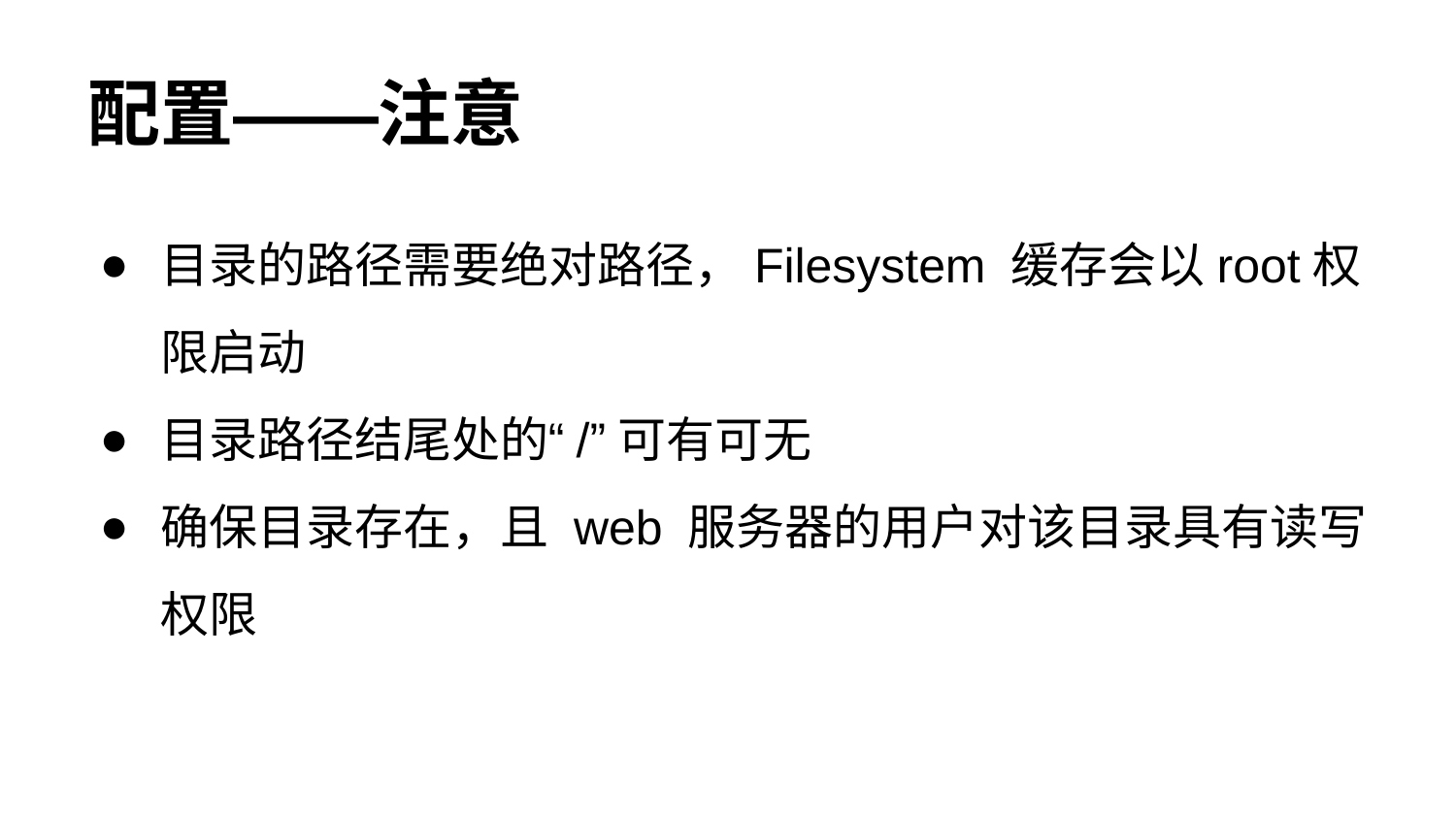

# 配置——注意
目录的路径需要绝对路径，Filesystem 缓存会以root权限启动
目录路径结尾处的“/”可有可无
确保目录存在，且 web 服务器的用户对该目录具有读写权限